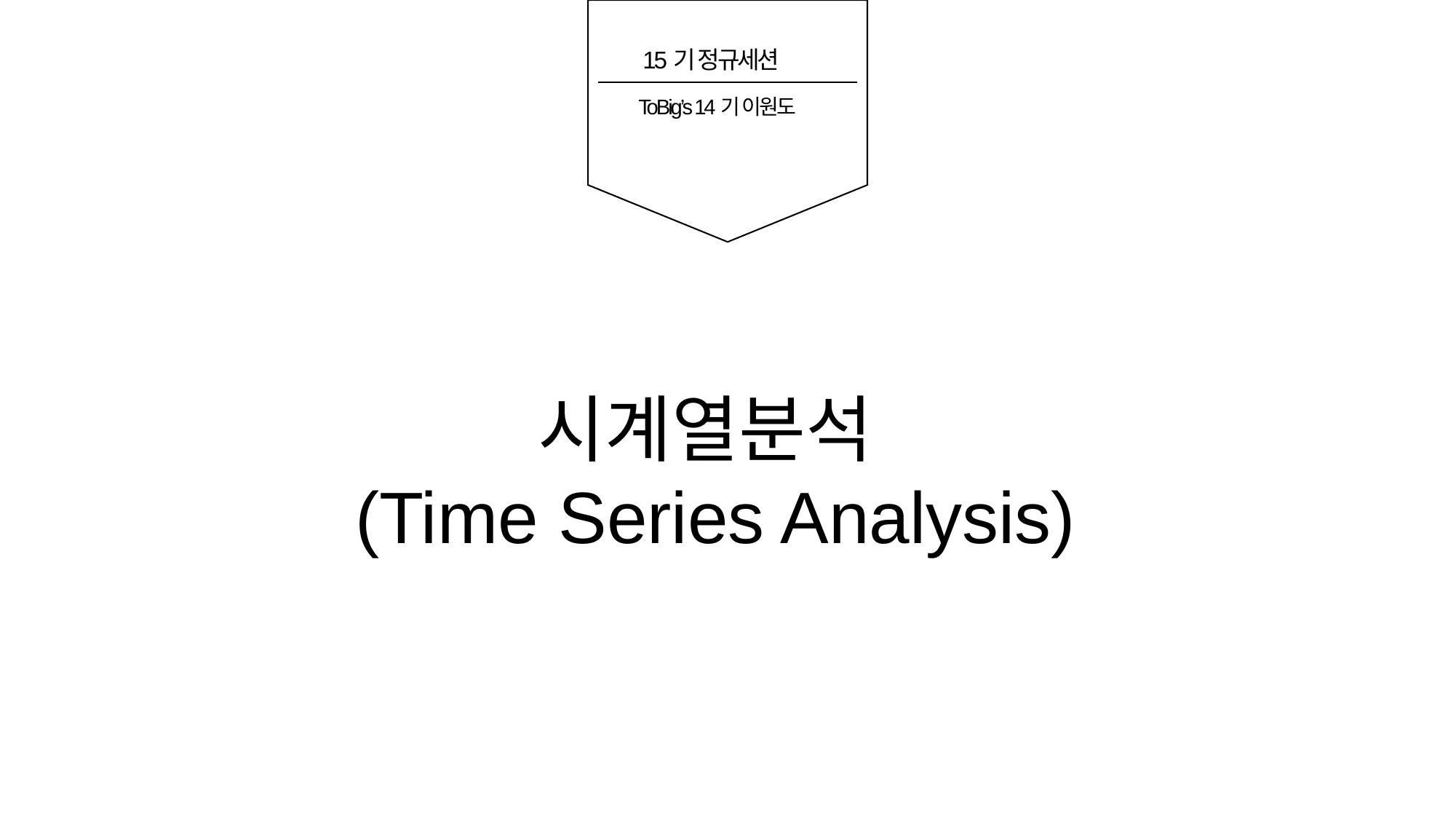

15기 정규세션
ToBig’s 14기 이원도

시계열분석
(Time Series Analysis)